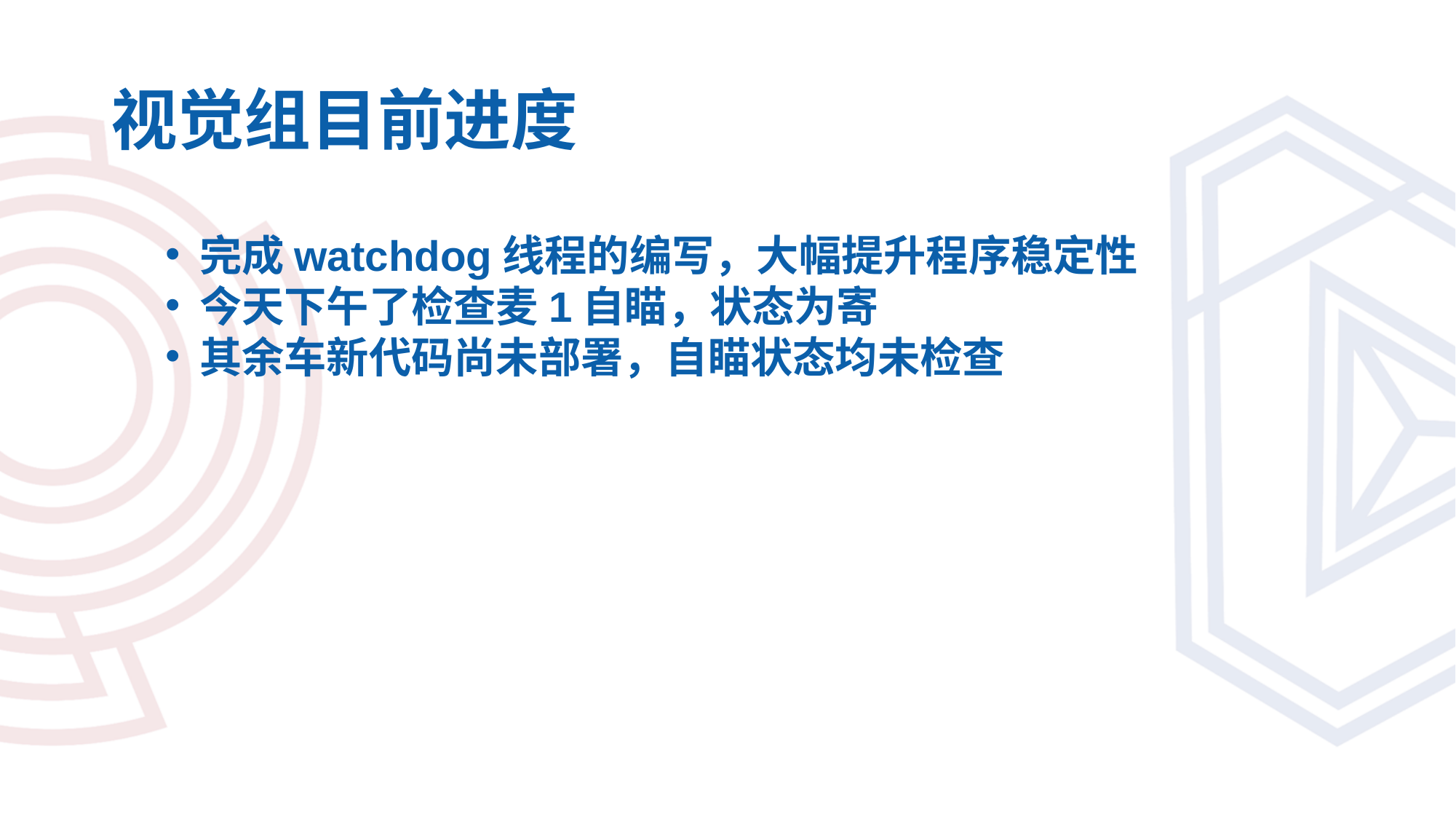

# 视觉组目前进度
完成watchdog线程的编写，大幅提升程序稳定性
今天下午了检查麦1自瞄，状态为寄
其余车新代码尚未部署，自瞄状态均未检查